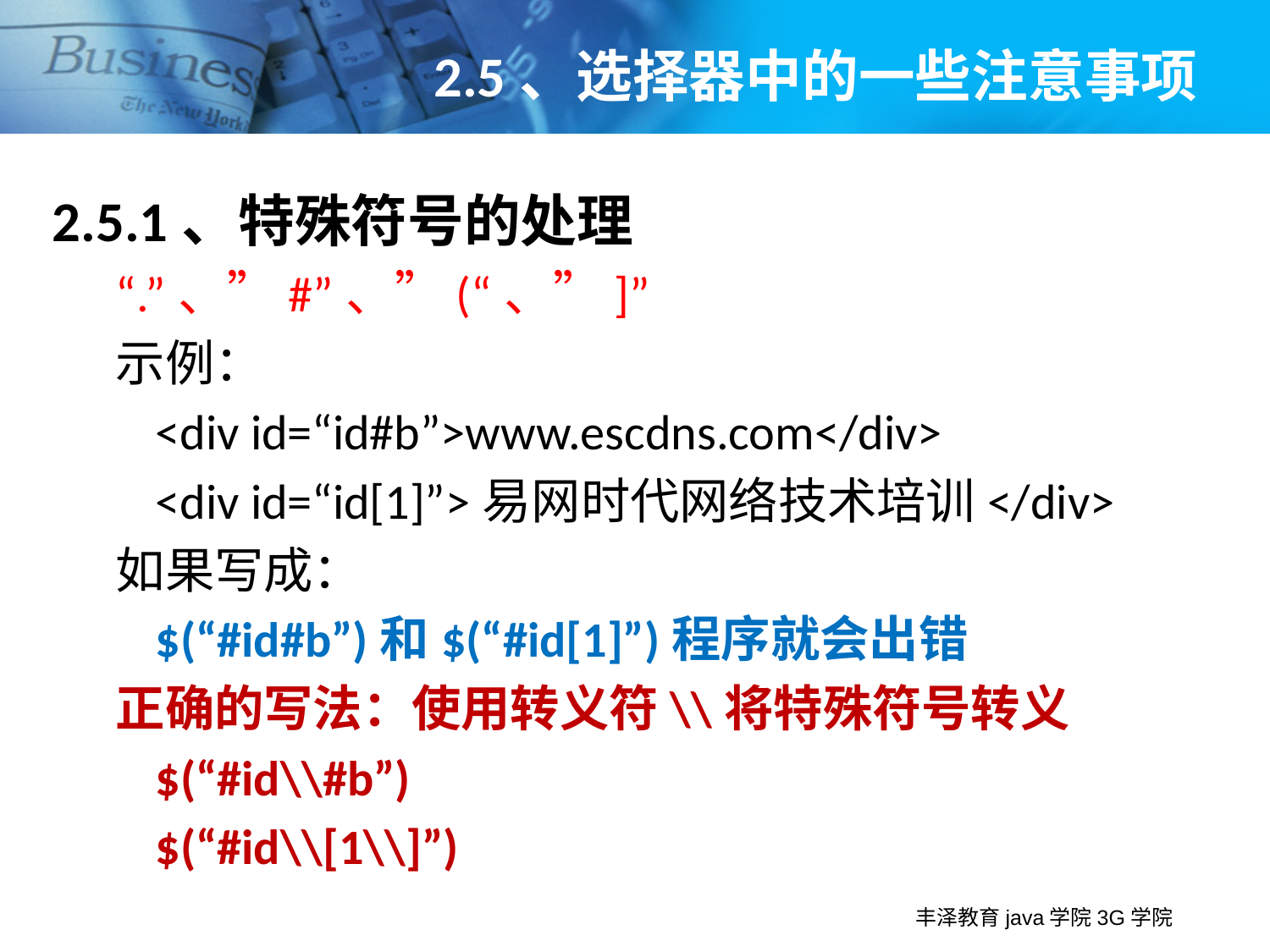

# 2.5、选择器中的一些注意事项
2.5.1、特殊符号的处理
“.”、”#”、”(“、”]”
示例：
	<div id=“id#b”>www.escdns.com</div>
	<div id=“id[1]”>易网时代网络技术培训</div>
如果写成：
	$(“#id#b”)和$(“#id[1]”)程序就会出错
正确的写法：使用转义符\\将特殊符号转义
	$(“#id\\#b”)
	$(“#id\\[1\\]”)